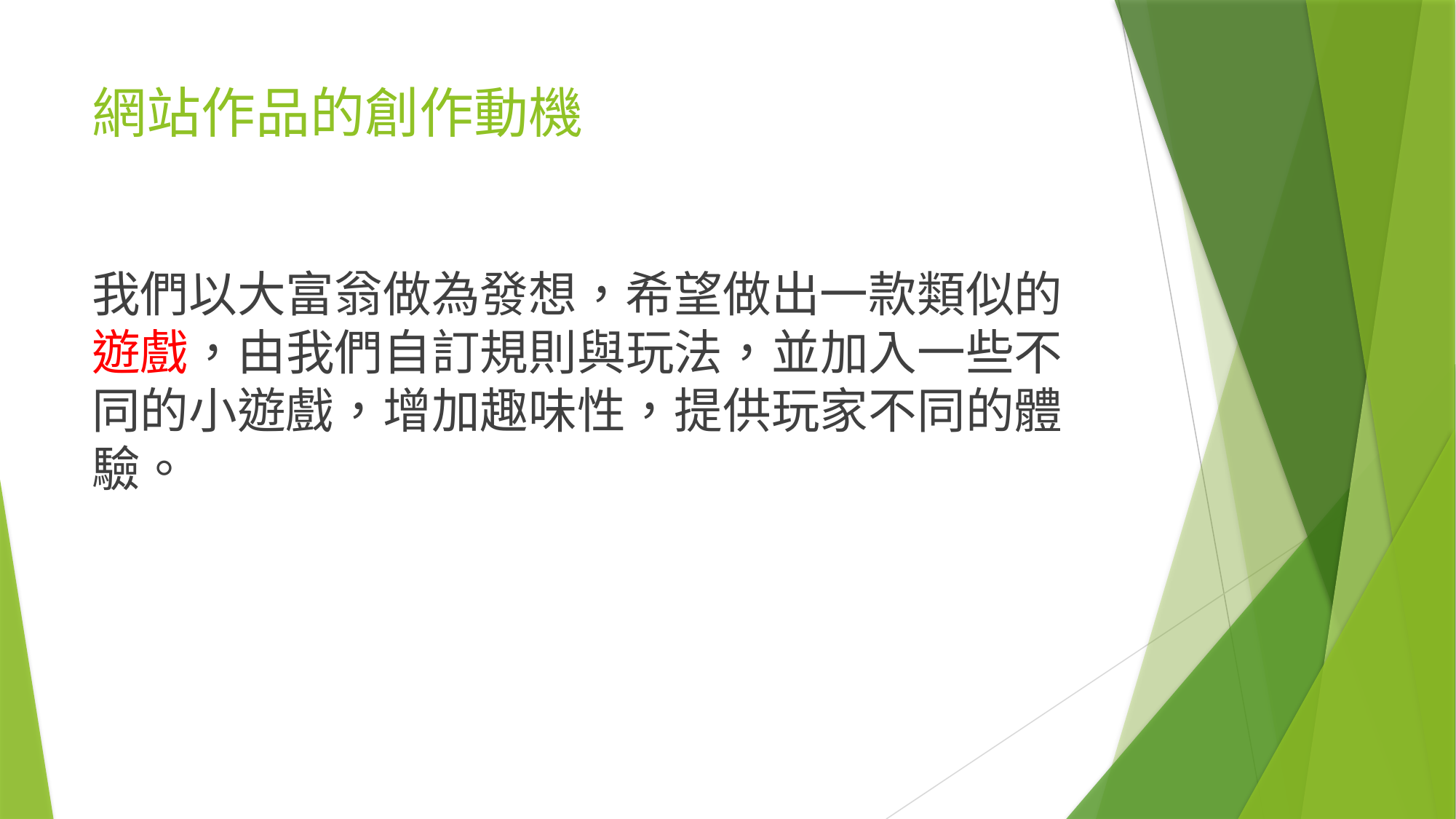

# 網站作品的創作動機
我們以大富翁做為發想，希望做出一款類似的遊戲，由我們自訂規則與玩法，並加入一些不同的小遊戲，增加趣味性，提供玩家不同的體驗。